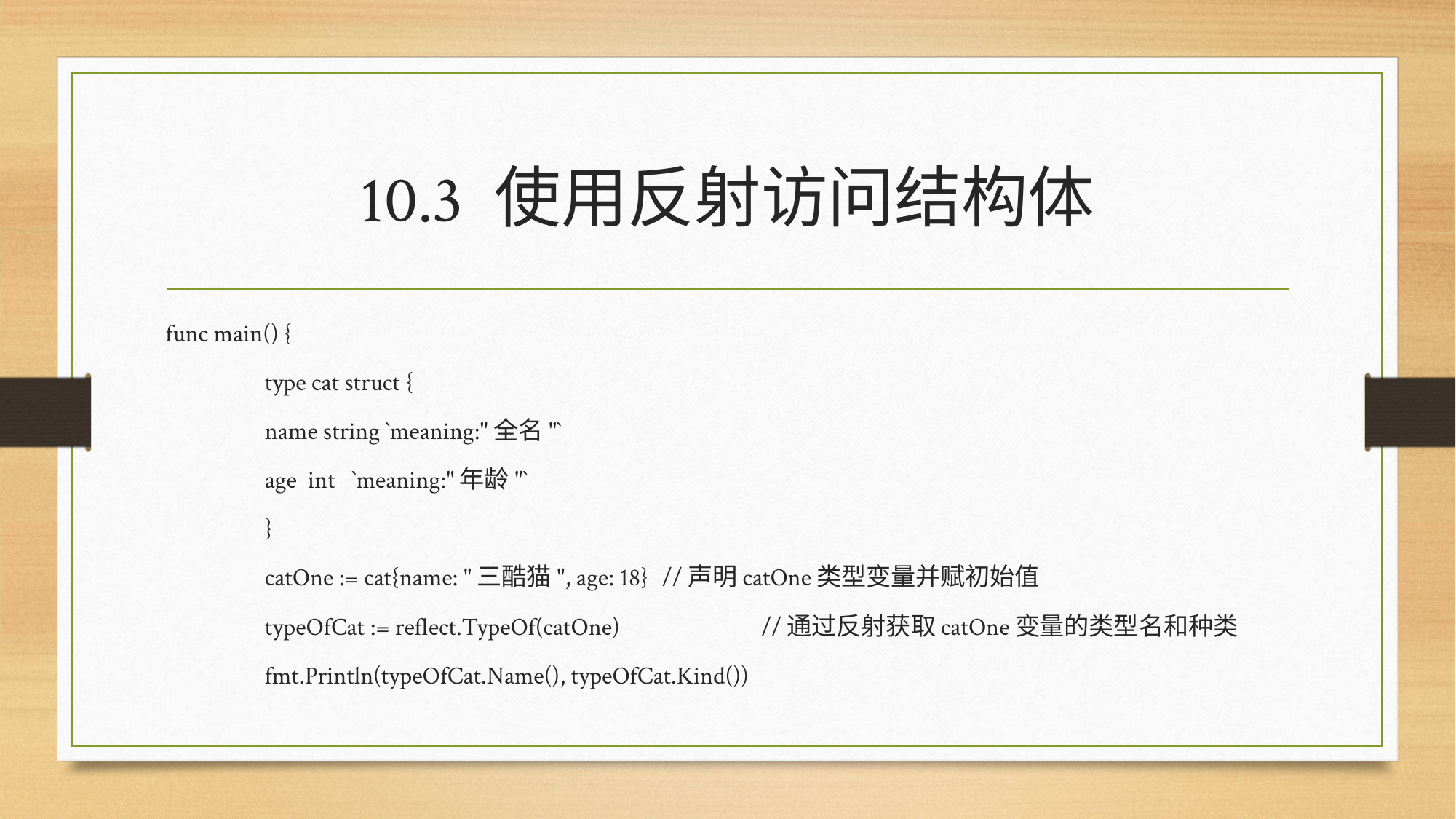

# 10.3 使用反射访问结构体
func main() {
	type cat struct {
		name string `meaning:"全名"`
		age  int   `meaning:"年龄"`
	}
	catOne := cat{name: "三酷猫", age: 18} 	//声明catOne类型变量并赋初始值
	typeOfCat := reflect.TypeOf(catOne)		//通过反射获取catOne变量的类型名和种类
	fmt.Println(typeOfCat.Name(), typeOfCat.Kind())